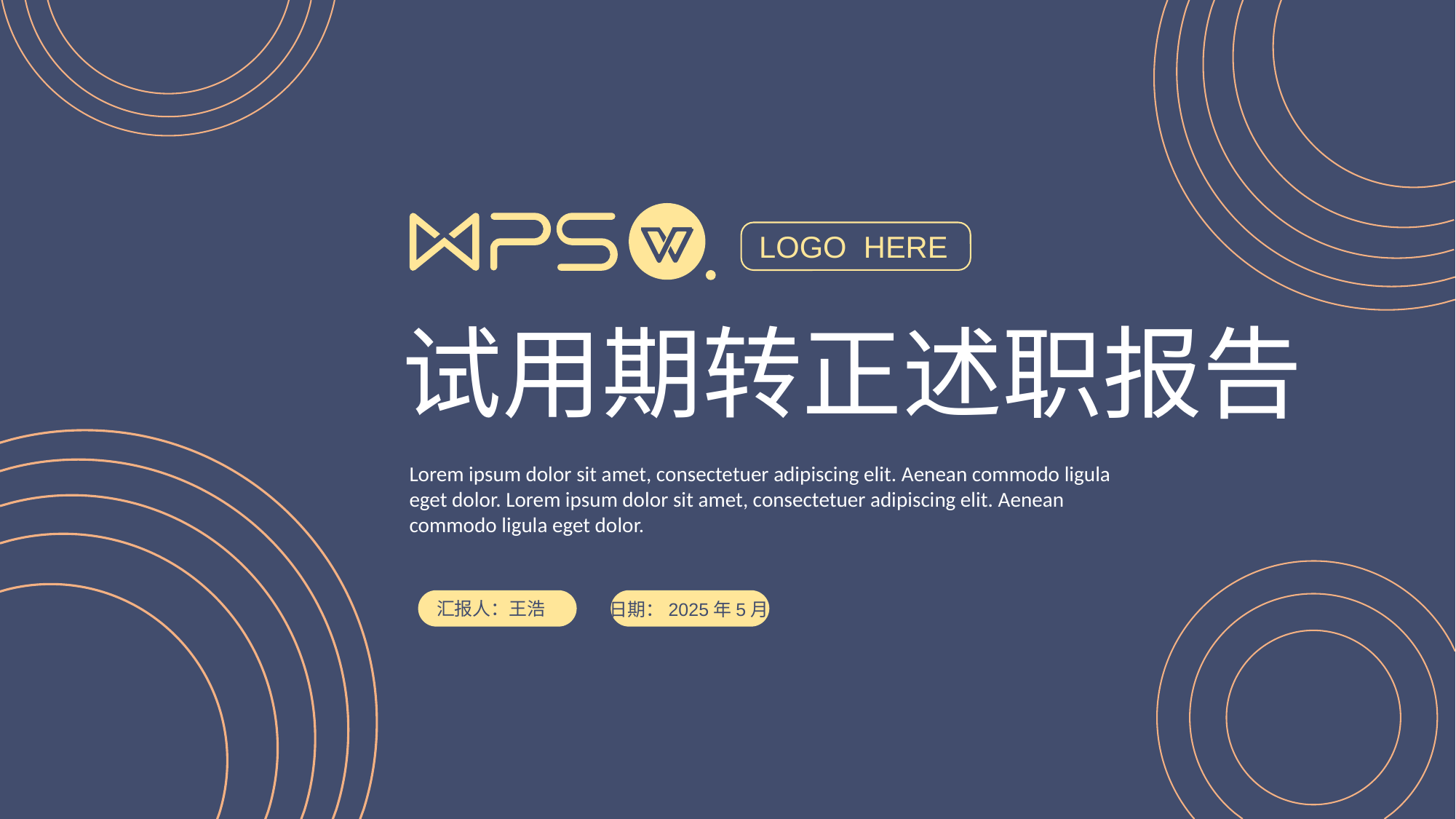

LOGO  HERE
试用期转正述职报告

Lorem ipsum dolor sit amet, consectetuer adipiscing elit. Aenean commodo ligula eget dolor. Lorem ipsum dolor sit amet, consectetuer adipiscing elit. Aenean commodo ligula eget dolor.

汇报人：王浩
日期：2025年5月